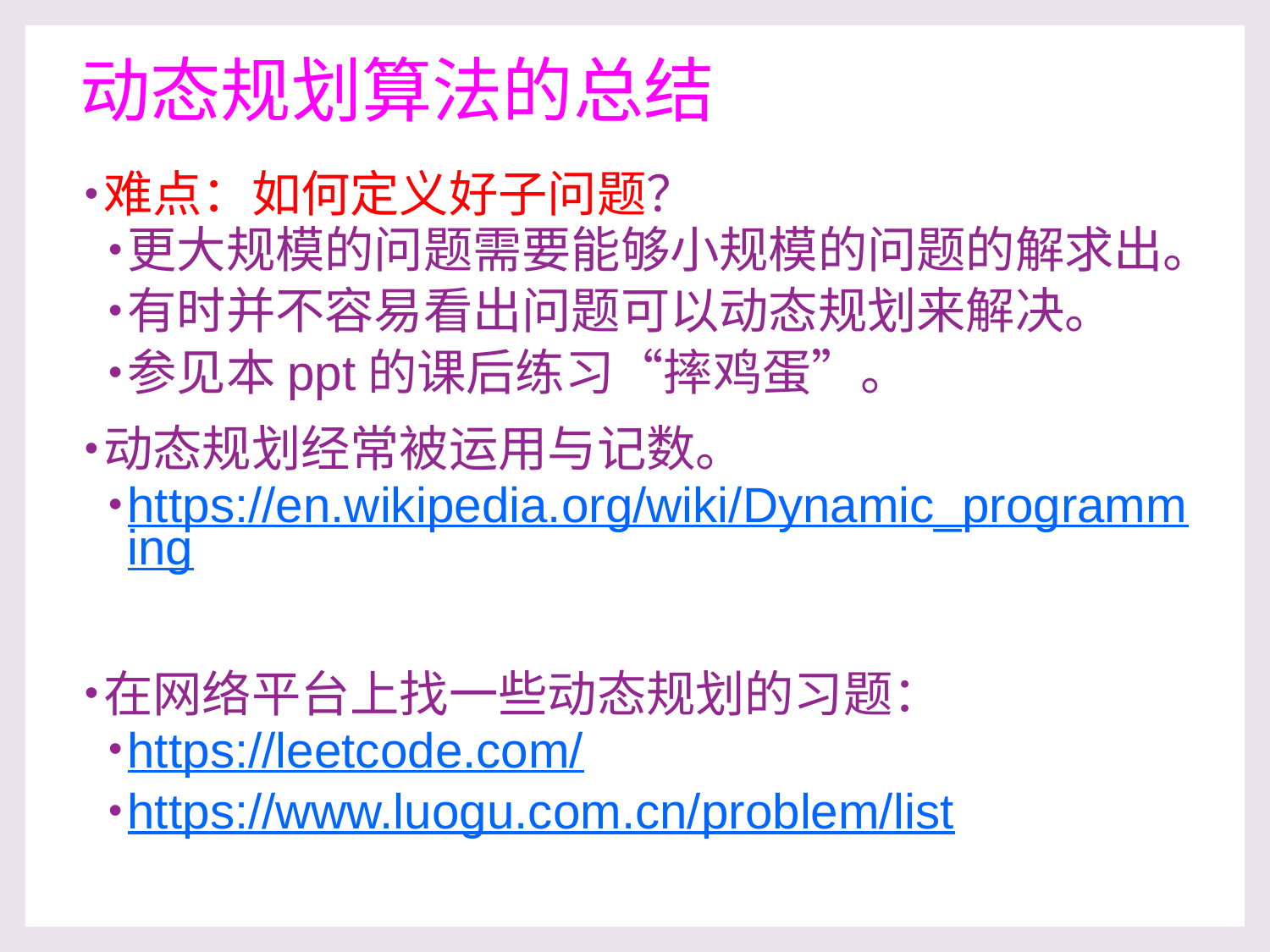

# 动态规划算法的总结
难点：如何定义好子问题？
更大规模的问题需要能够小规模的问题的解求出。
有时并不容易看出问题可以动态规划来解决。
参见本ppt的课后练习“摔鸡蛋”。
动态规划经常被运用与记数。
https://en.wikipedia.org/wiki/Dynamic_programming

在网络平台上找一些动态规划的习题：
https://leetcode.com/
https://www.luogu.com.cn/problem/list